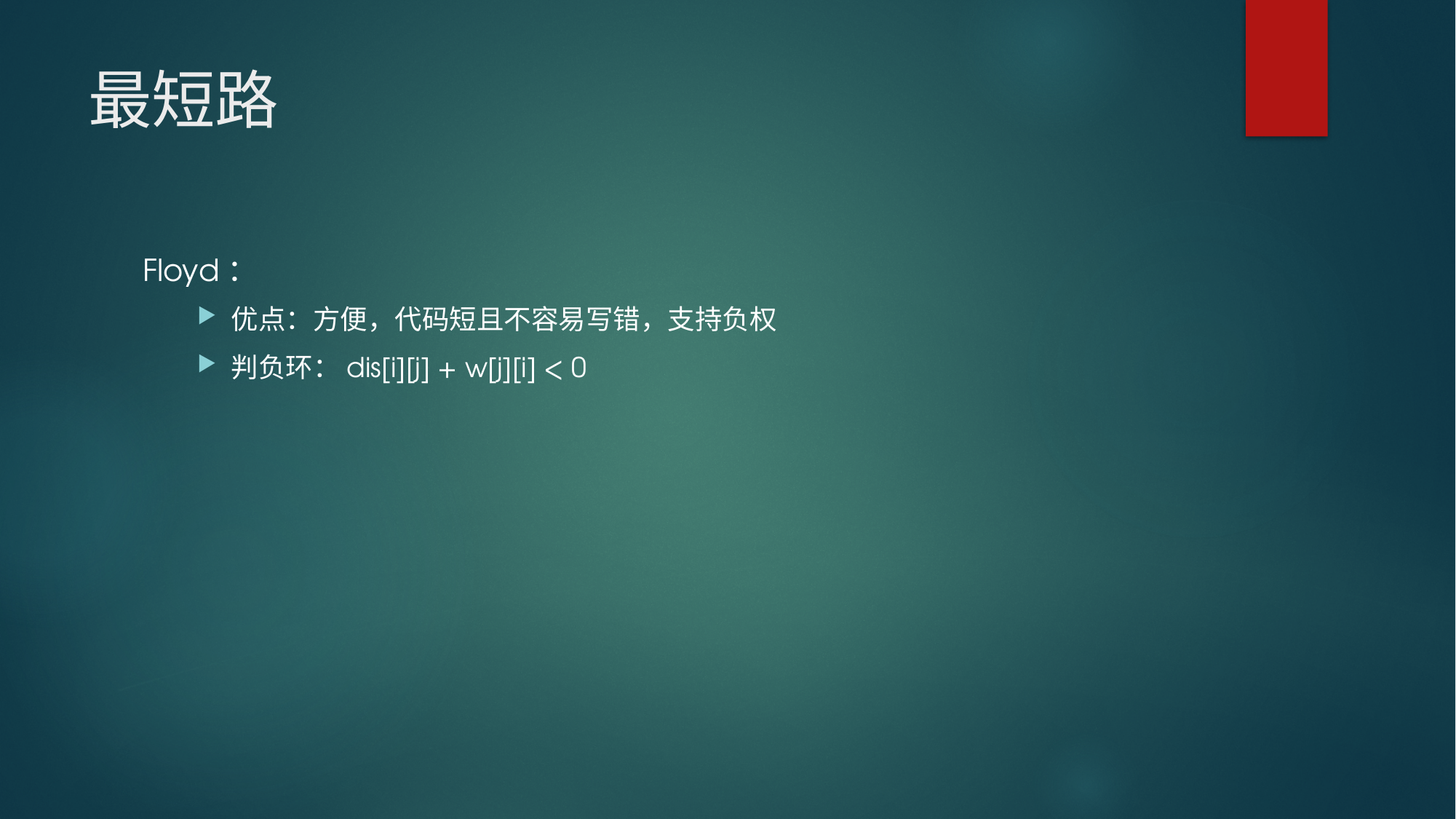

# 最短路
Floyd：
优点：方便，代码短且不容易写错，支持负权
判负环：dis[i][j] + w[j][i] < 0